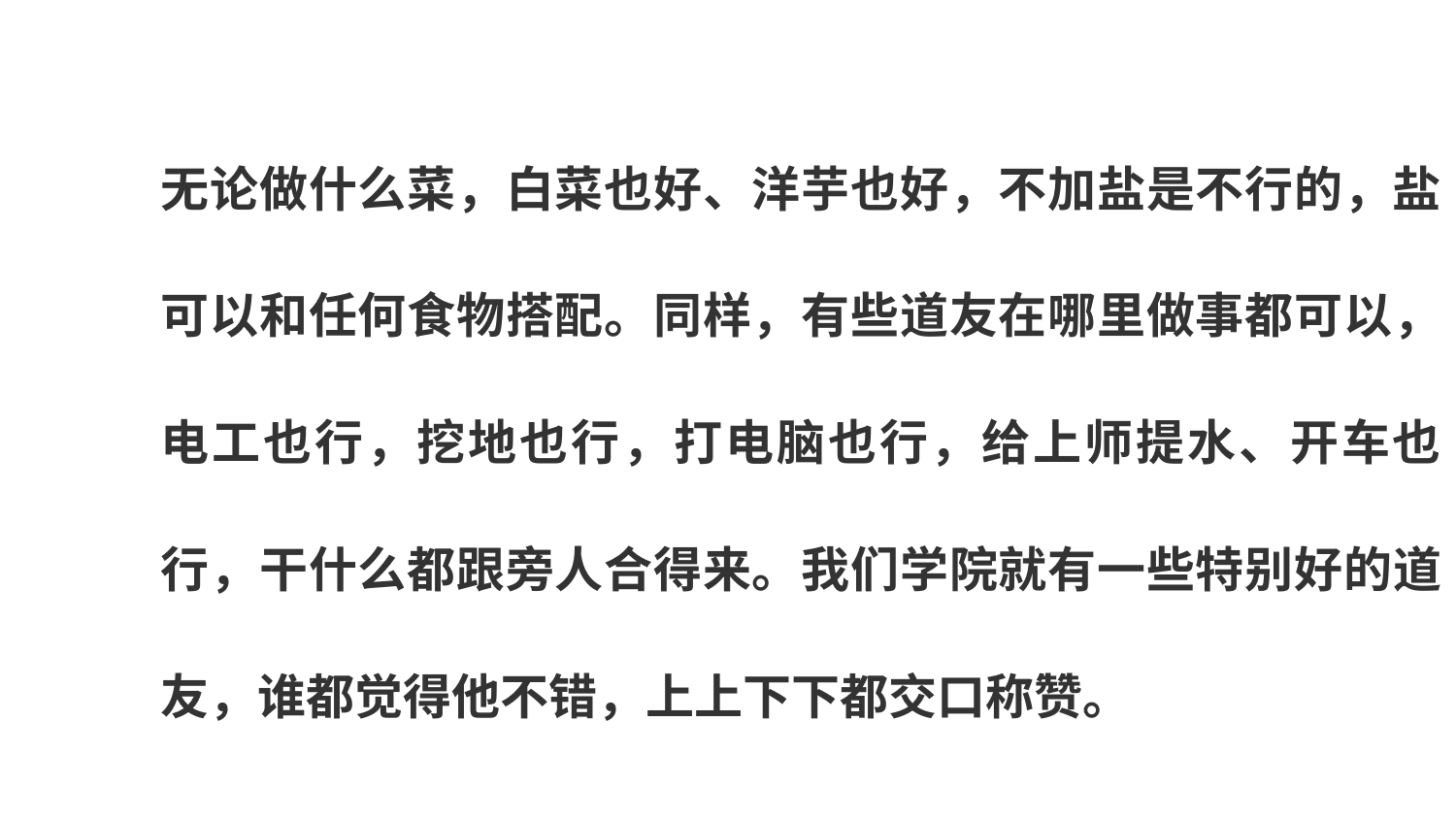

无论做什么菜，白菜也好、洋芋也好，不加盐是不行的，盐可以和任何食物搭配。同样，有些道友在哪里做事都可以，电工也行，挖地也行，打电脑也行，给上师提水、开车也行，干什么都跟旁人合得来。我们学院就有一些特别好的道友，谁都觉得他不错，上上下下都交口称赞。